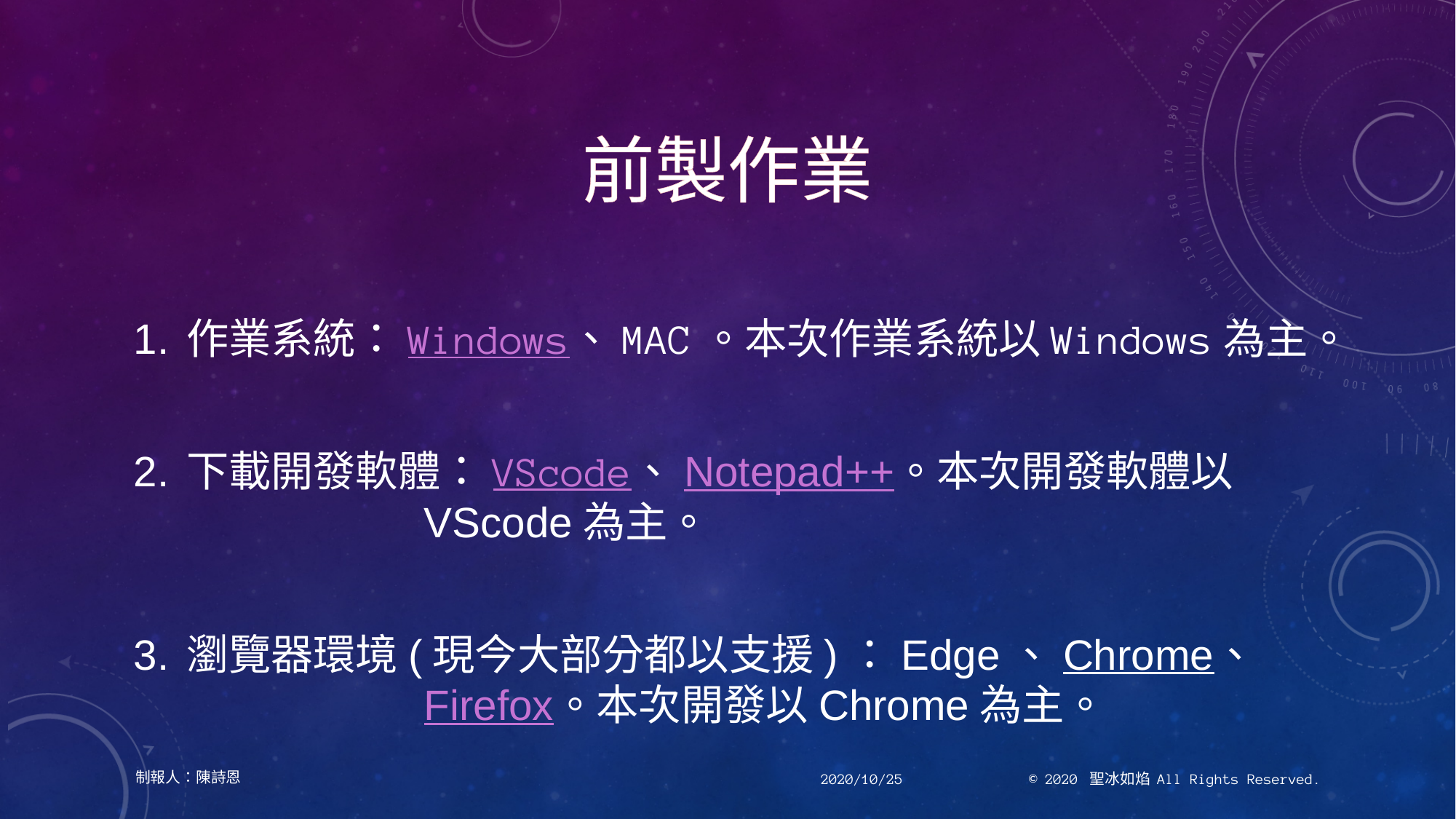

# 前製作業
作業系統：Windows、MAC。本次作業系統以Windows為主。

下載開發軟體：VScode、Notepad++。本次開發軟體以			 VScode為主。

瀏覽器環境(現今大部分都以支援)：Edge、Chrome、      	  	 Firefox。本次開發以Chrome為主。
制報人：陳詩恩
2020/10/25